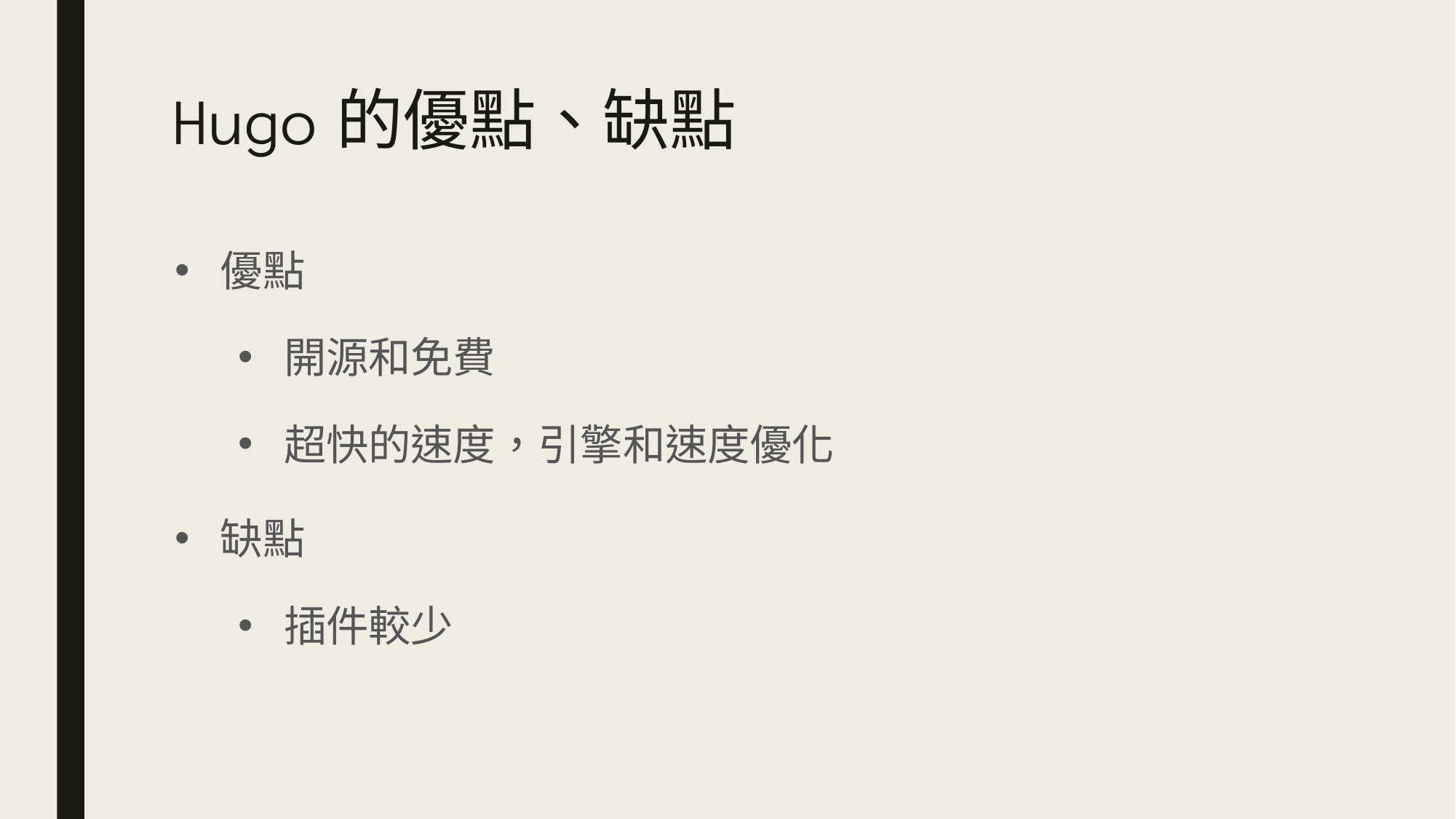

# Hugo的優點、缺點
優點
開源和免費
超快的速度，引擎和速度優化
缺點
插件較少